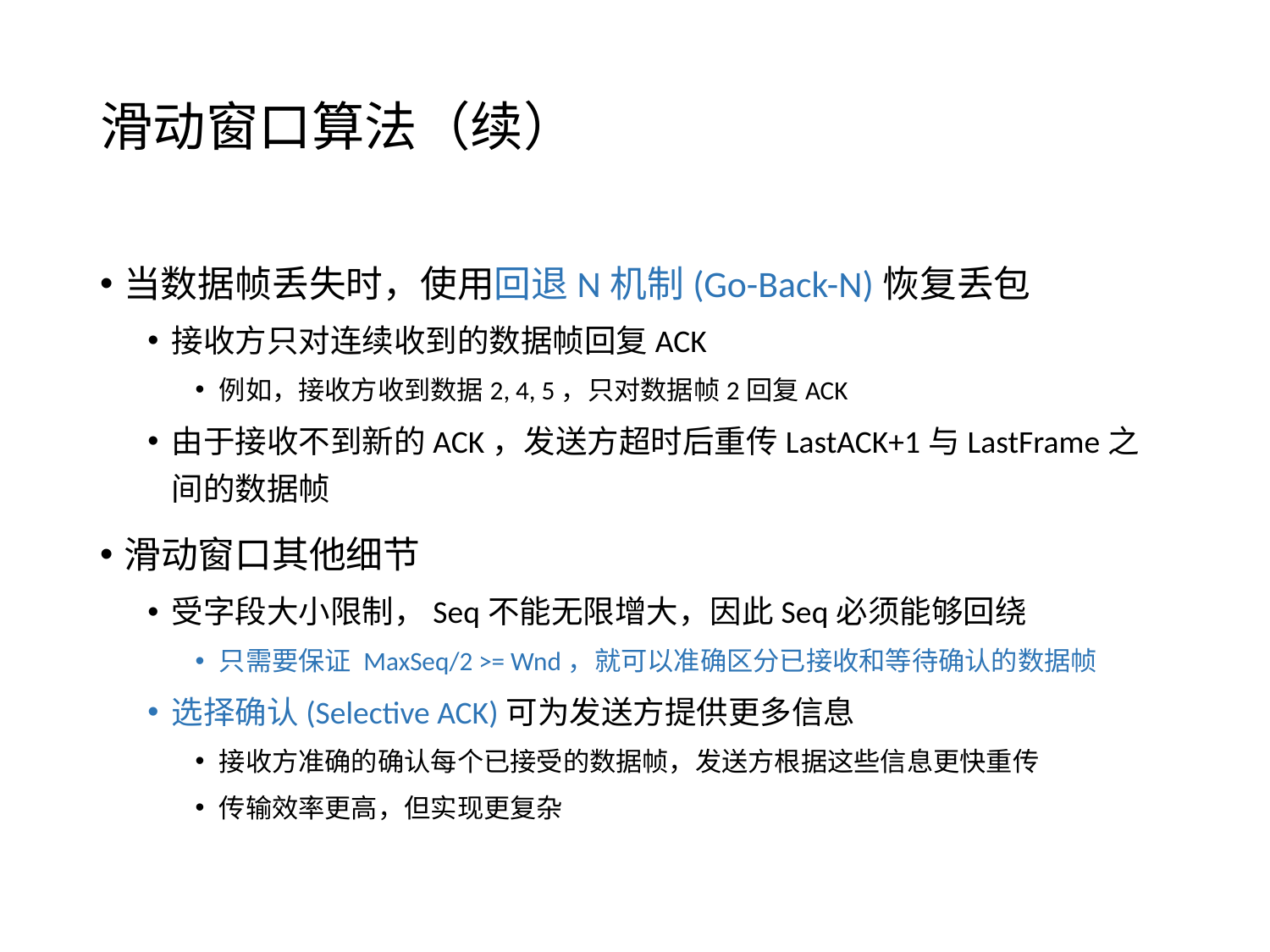

# 滑动窗口算法（续）
当数据帧丢失时，使用回退N机制(Go-Back-N)恢复丢包
接收方只对连续收到的数据帧回复ACK
例如，接收方收到数据2, 4, 5，只对数据帧2回复ACK
由于接收不到新的ACK，发送方超时后重传LastACK+1与LastFrame之间的数据帧
滑动窗口其他细节
受字段大小限制，Seq不能无限增大，因此Seq必须能够回绕
只需要保证 MaxSeq/2 >= Wnd，就可以准确区分已接收和等待确认的数据帧
选择确认(Selective ACK)可为发送方提供更多信息
接收方准确的确认每个已接受的数据帧，发送方根据这些信息更快重传
传输效率更高，但实现更复杂

28